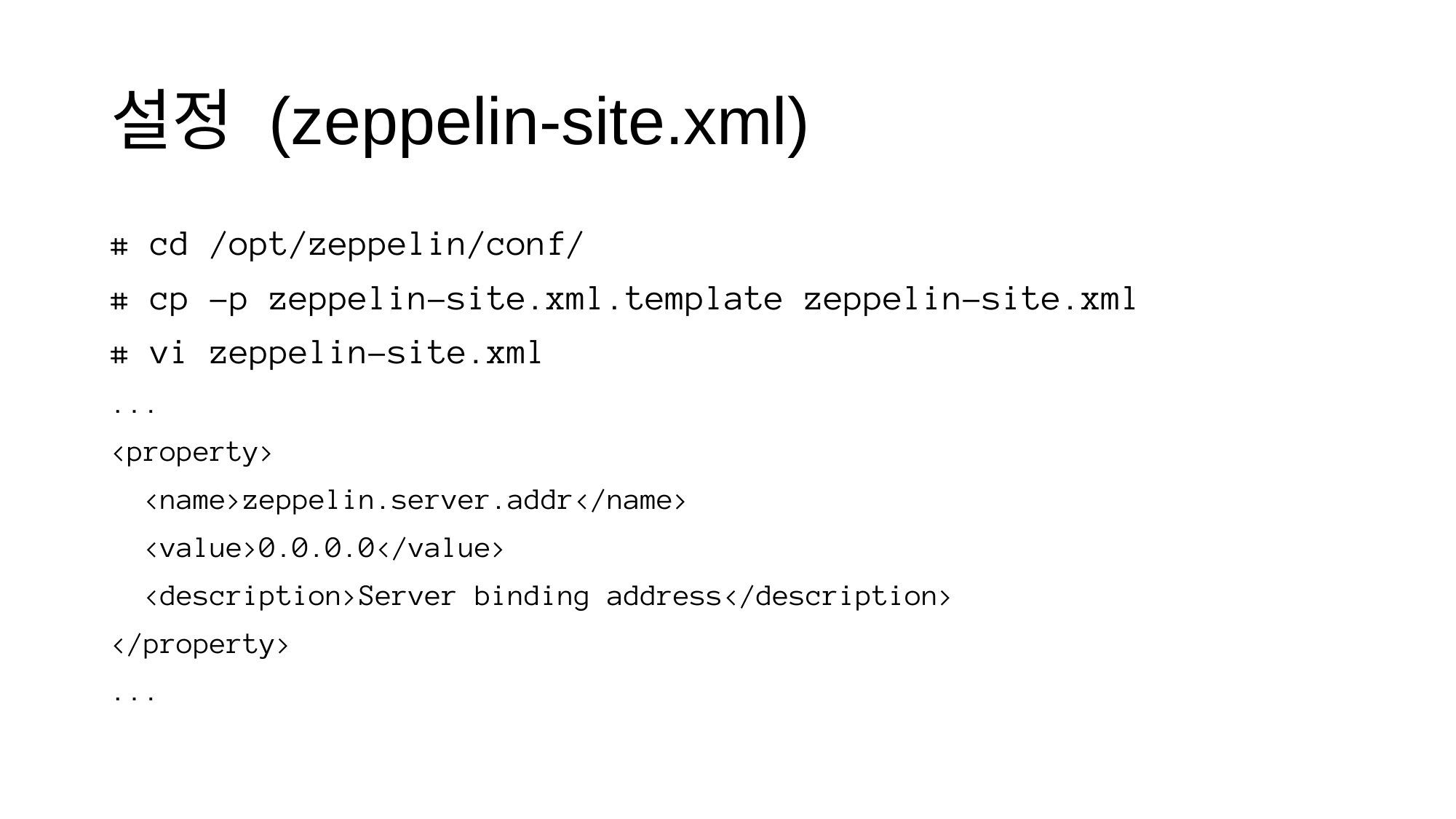

# 설정 (zeppelin-site.xml)
# cd /opt/zeppelin/conf/
# cp -p zeppelin-site.xml.template zeppelin-site.xml
# vi zeppelin-site.xml
...
<property>
  <name>zeppelin.server.addr</name>
  <value>0.0.0.0</value>
  <description>Server binding address</description>
</property>
...